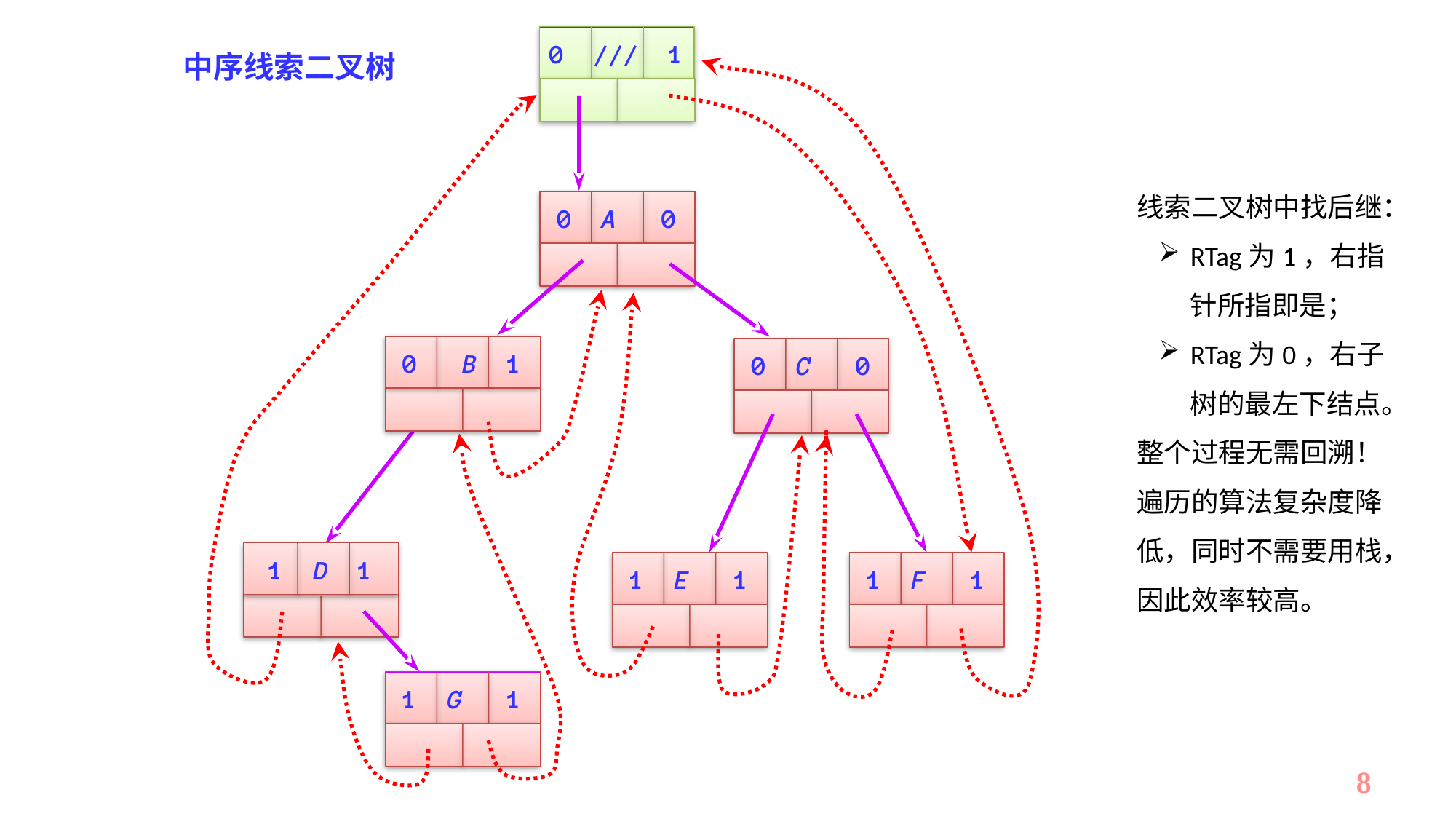

0  ///  1

中序线索二叉树

线索二叉树中找后继：
RTag为1，右指针所指即是；
RTag为0，右子树的最左下结点。
整个过程无需回溯！遍历的算法复杂度降低，同时不需要用栈，因此效率较高。
0  A   0

0   B  1

0  C   0

1  D  1

1  E   1

1  F   1

1  G   1

8